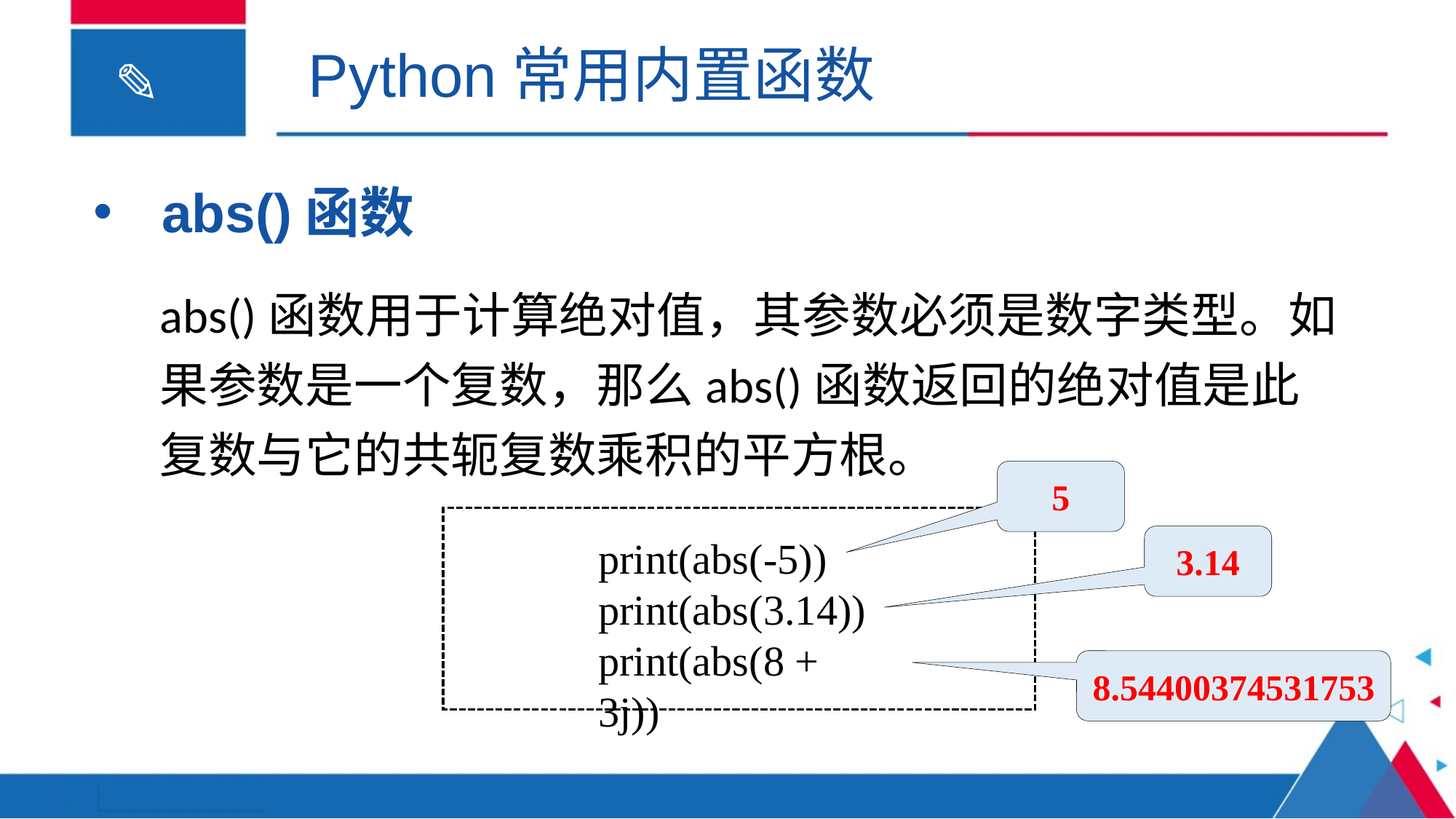

Python常用内置函数
abs()函数
abs()函数用于计算绝对值，其参数必须是数字类型。如果参数是一个复数，那么abs()函数返回的绝对值是此复数与它的共轭复数乘积的平方根。
5

print(abs(-5))
print(abs(3.14))
print(abs(8 + 3j))
3.14
8.54400374531753